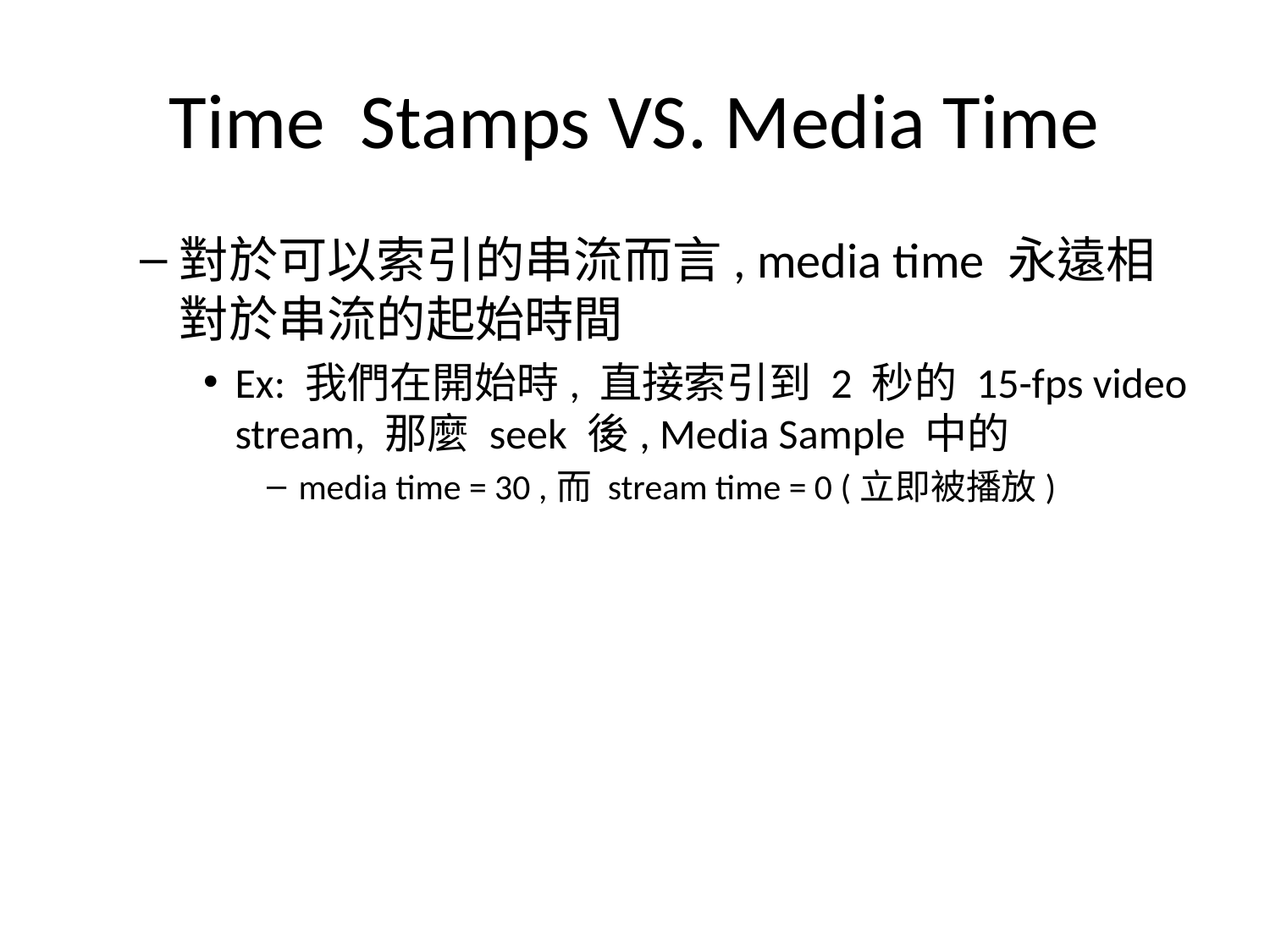

# Time  Stamps VS. Media Time
對於可以索引的串流而言, media time 永遠相對於串流的起始時間
Ex: 我們在開始時, 直接索引到 2 秒的 15-fps video stream, 那麼 seek 後, Media Sample 中的
media time = 30 ,而 stream time = 0 (立即被播放)